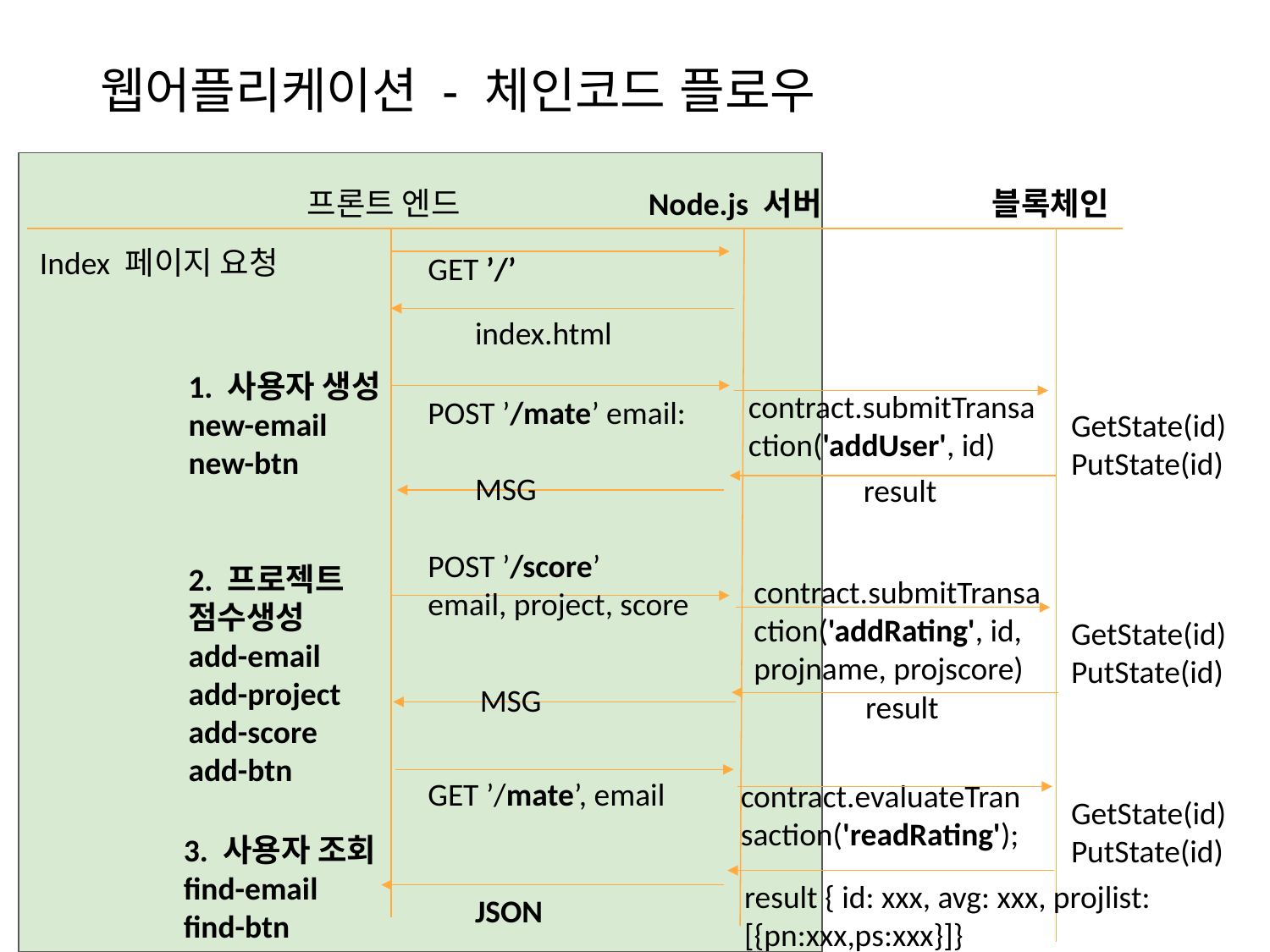

# 웹어플리케이션 - 체인코드 플로우

프론트 엔드
블록체인
Node.js 서버
Index 페이지 요청
GET ’/’
index.html
1. 사용자 생성
new-email
new-btn
contract.submitTransaction('addUser', id)
POST ’/mate’ email:
GetState(id)
PutState(id)
MSG
result
POST ’/score’
email, project, score
2. 프로젝트 점수생성
add-email
add-project
add-score
add-btn
contract.submitTransaction('addRating', id, projname, projscore)
GetState(id)
PutState(id)
MSG
result
GET ’/mate’, email
contract.evaluateTran
saction('readRating');
GetState(id)
PutState(id)
3. 사용자 조회
find-email
find-btn
result { id: xxx, avg: xxx, projlist:[{pn:xxx,ps:xxx}]}
JSON